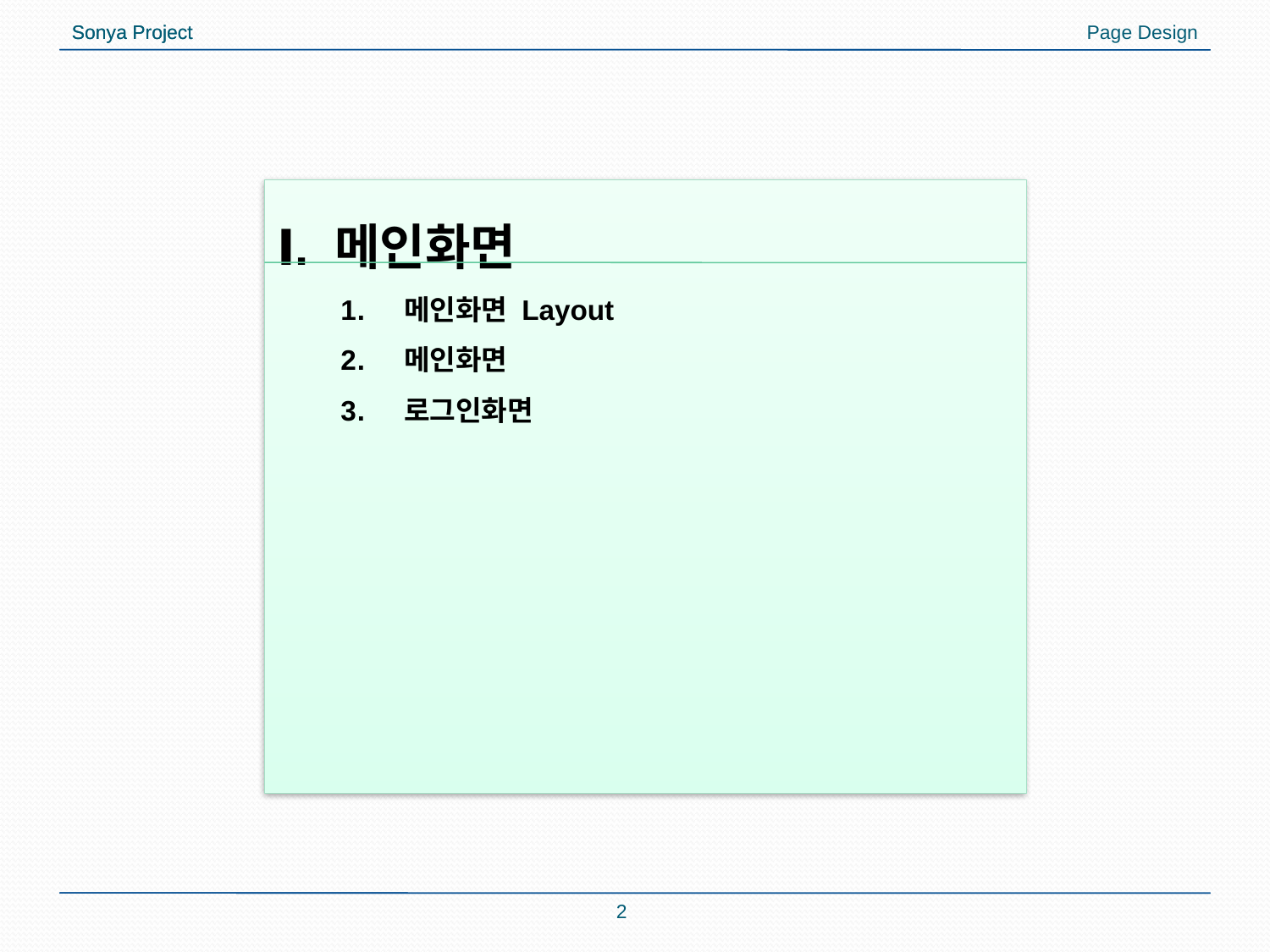

Ⅰ. 메인화면
메인화면 Layout
메인화면
로그인화면
2